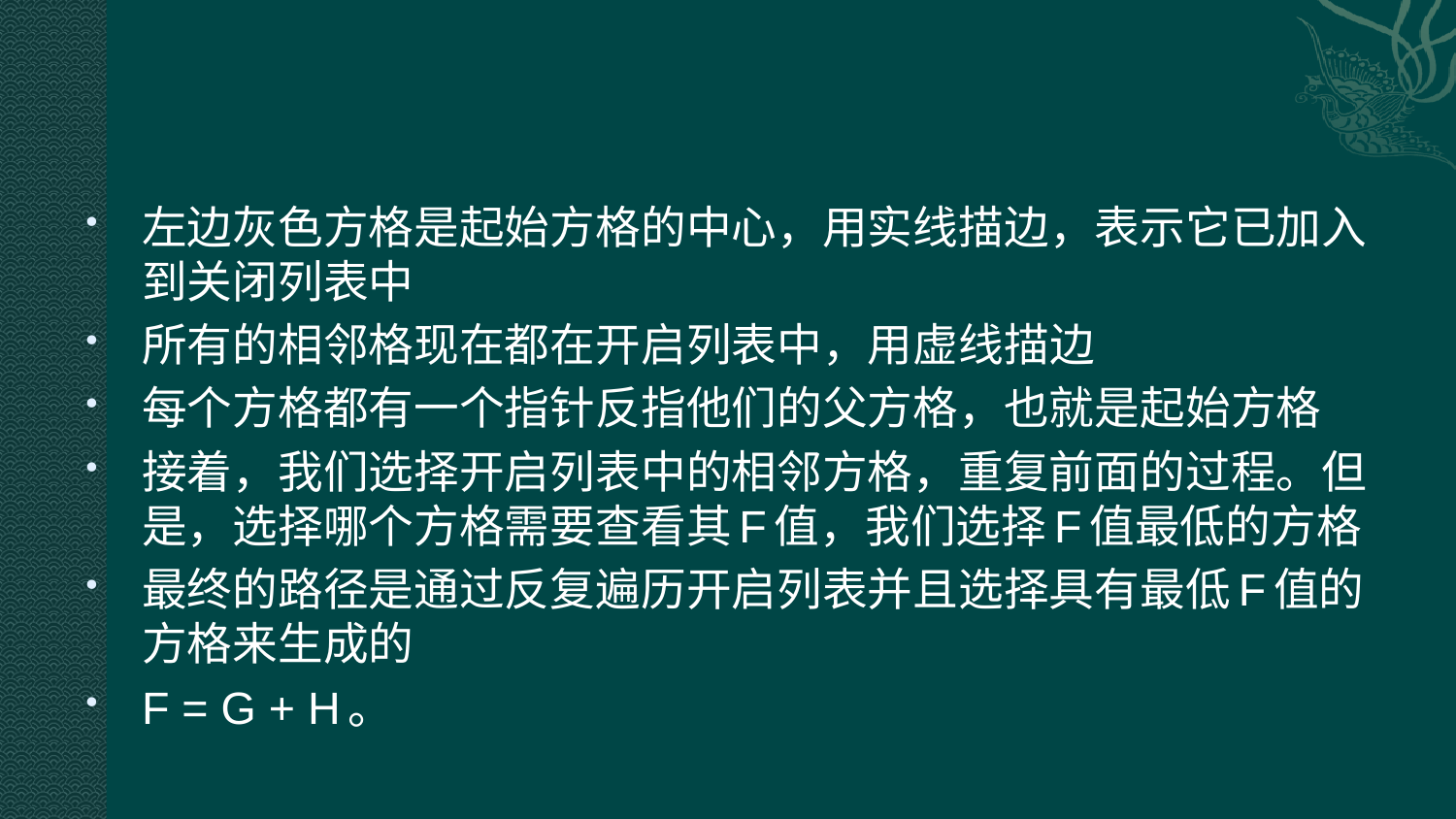

#
左边灰色方格是起始方格的中心，用实线描边，表示它已加入到关闭列表中
所有的相邻格现在都在开启列表中，用虚线描边
每个方格都有一个指针反指他们的父方格，也就是起始方格
接着，我们选择开启列表中的相邻方格，重复前面的过程。但是，选择哪个方格需要查看其F值，我们选择F值最低的方格
最终的路径是通过反复遍历开启列表并且选择具有最低F值的方格来生成的
F = G + H。